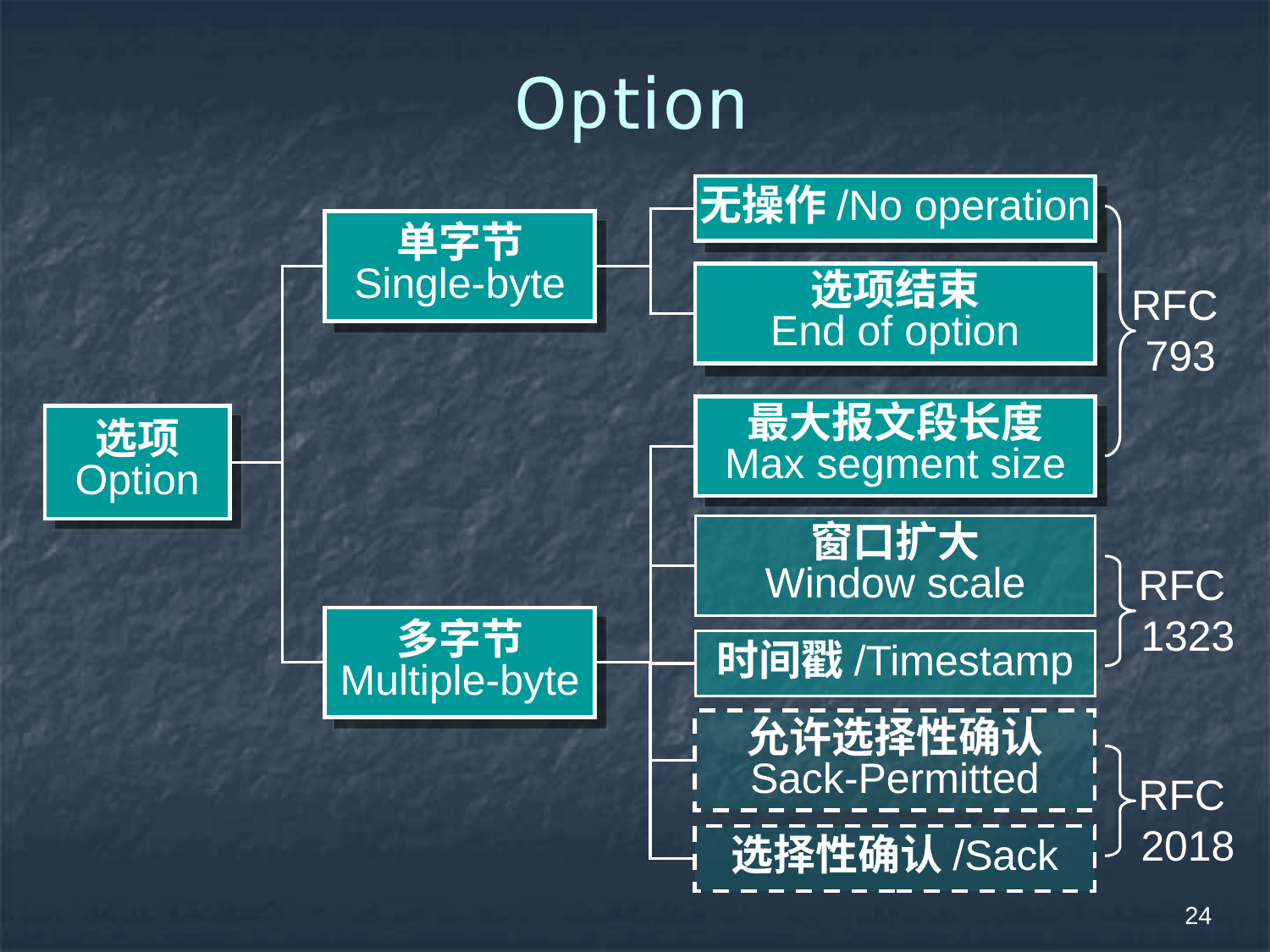

# Option
无操作/No operation

单字节
Single-byte
选项结束
End of option
RFC
793
最大报文段长度
Max segment size
选项
Option
窗口扩大
Window scale
RFC
1323

多字节
Multiple-byte
时间戳/Timestamp
允许选择性确认
Sack-Permitted

RFC
2018
选择性确认/Sack
24